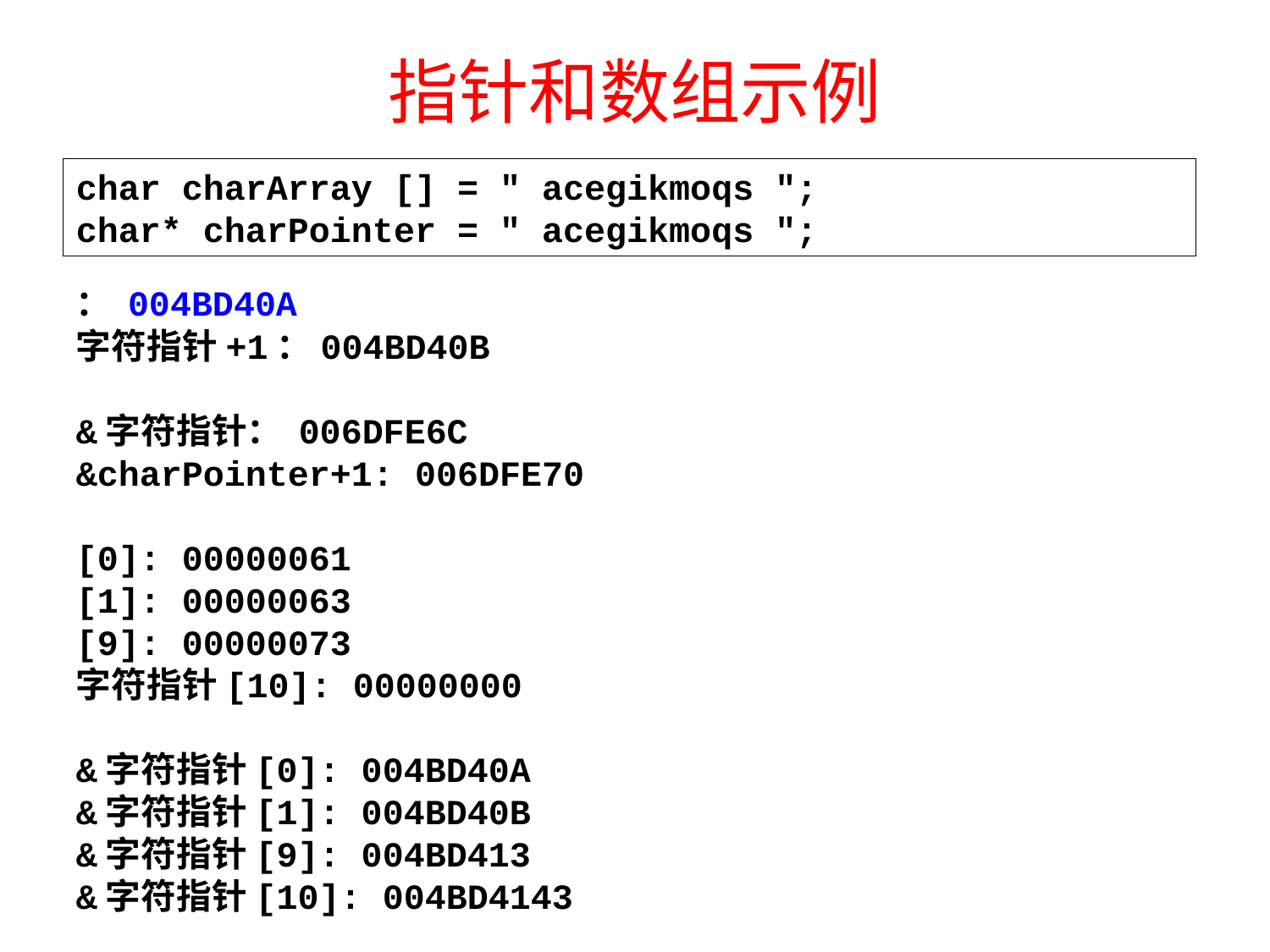

# 指针和数组示例
char charArray [] = " acegikmoqs ";
char* charPointer = " acegikmoqs ";
： 004BD40A
字符指针+1：004BD40B

&字符指针： 006DFE6C
&charPointer+1: 006DFE70

[0]: 00000061
[1]: 00000063
[9]: 00000073
字符指针[10]: 00000000

&字符指针[0]: 004BD40A
&字符指针[1]: 004BD40B
&字符指针[9]: 004BD413
&字符指针[10]: 004BD4143